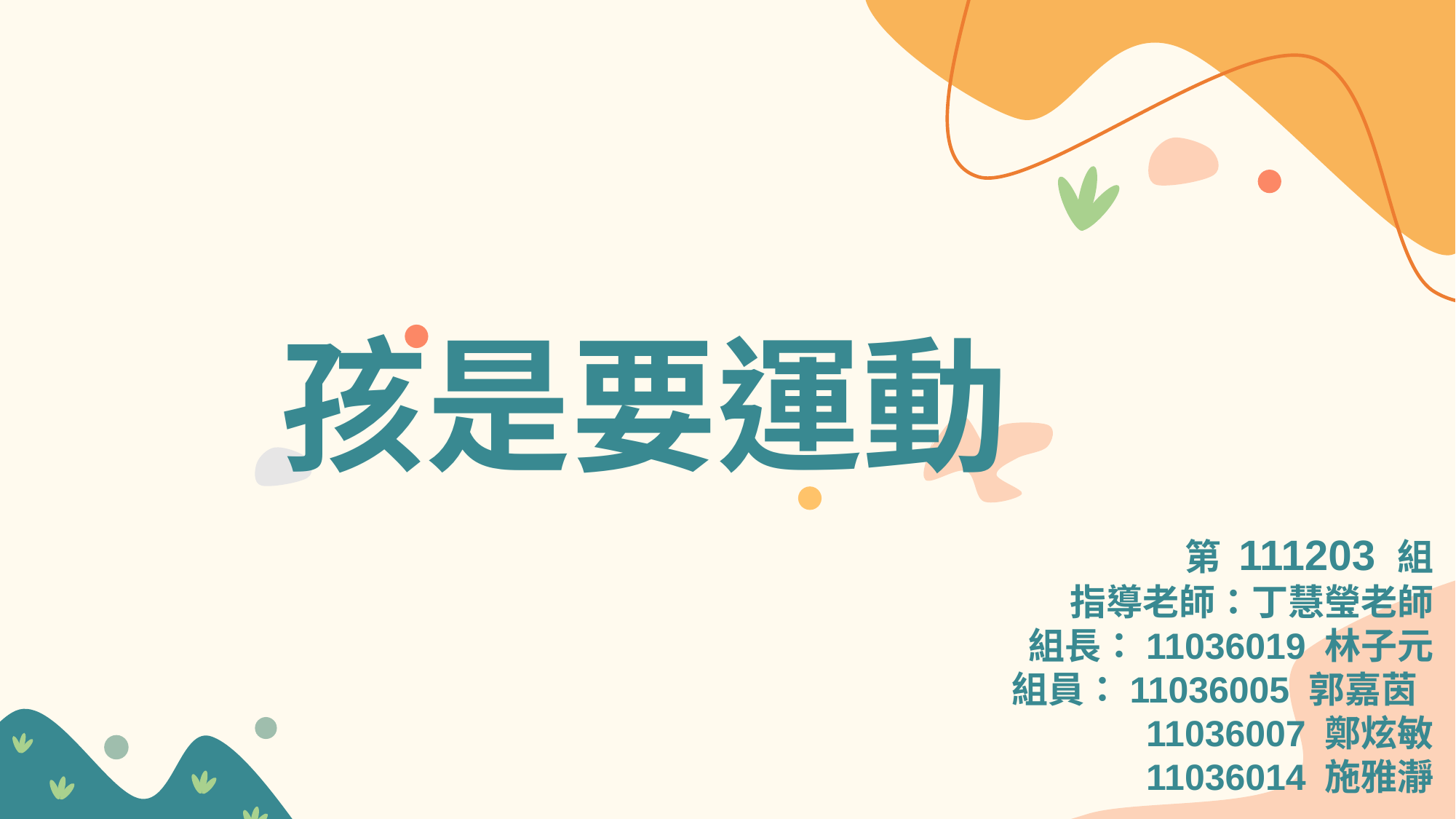

孩是要運動

第 111203 組
指導老師：丁慧瑩老師
組長：11036019 林子元
組員：11036005 郭嘉茵
11036007 鄭炫敏
11036014 施雅瀞